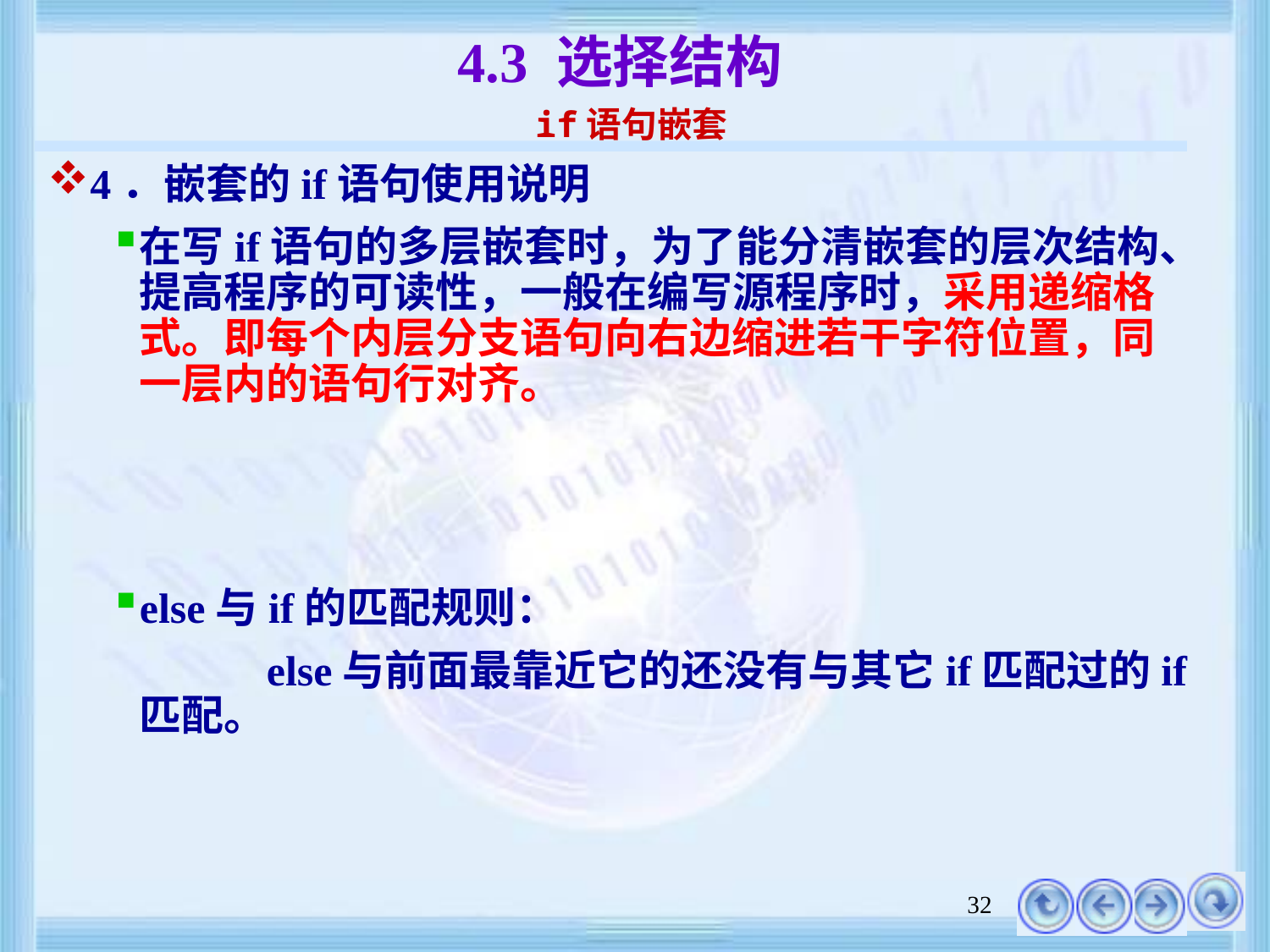

# 4.3 选择结构 if语句嵌套
4．嵌套的if语句使用说明
在写if语句的多层嵌套时，为了能分清嵌套的层次结构、提高程序的可读性，一般在编写源程序时，采用递缩格式。即每个内层分支语句向右边缩进若干字符位置，同一层内的语句行对齐。

else与if的匹配规则：
		else与前面最靠近它的还没有与其它if匹配过的if匹配。

32